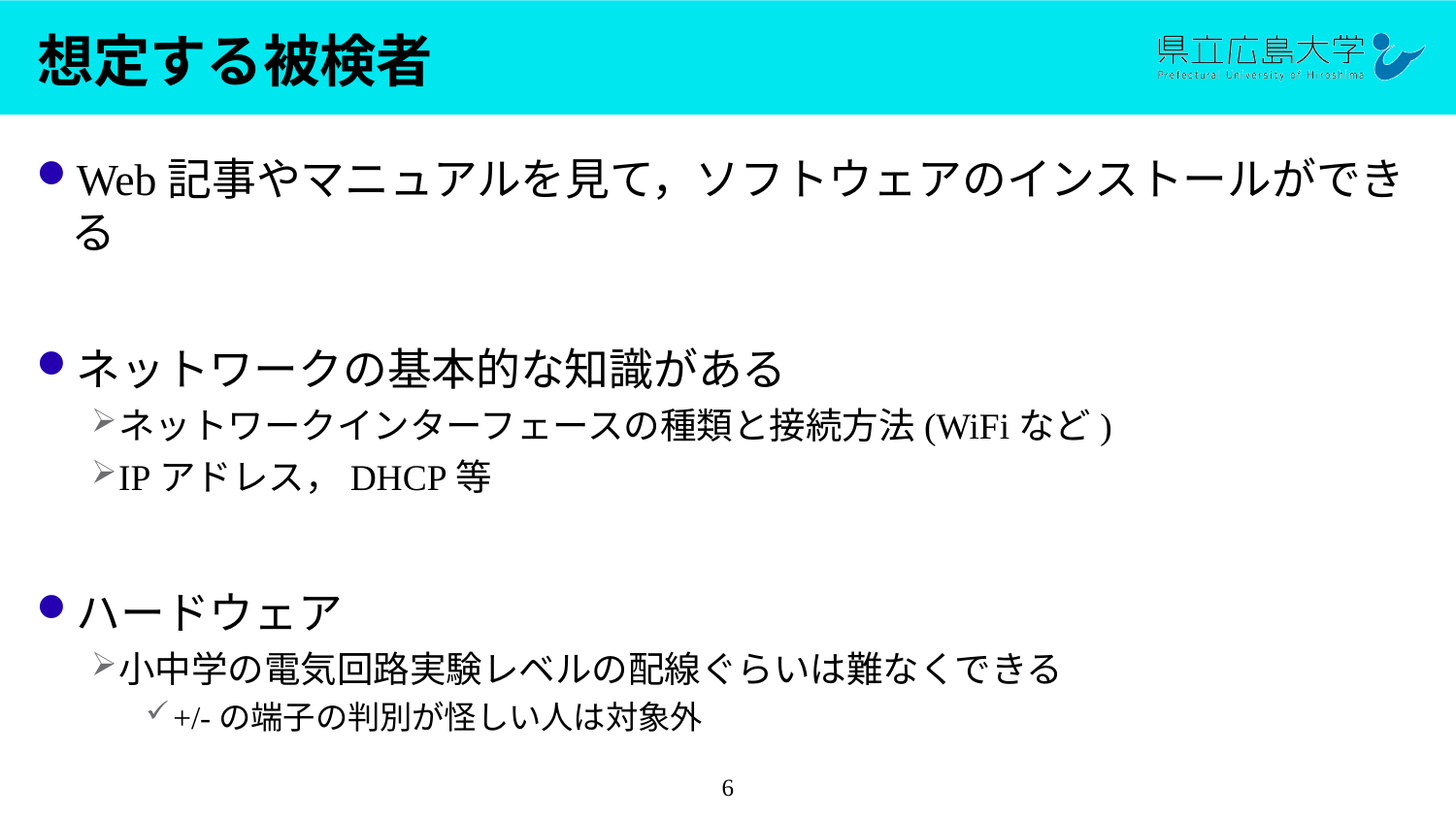

# 想定する被検者
Web記事やマニュアルを見て，ソフトウェアのインストールができる

ネットワークの基本的な知識がある
ネットワークインターフェースの種類と接続方法(WiFiなど)
IPアドレス，DHCP等

ハードウェア
小中学の電気回路実験レベルの配線ぐらいは難なくできる
+/-の端子の判別が怪しい人は対象外

6